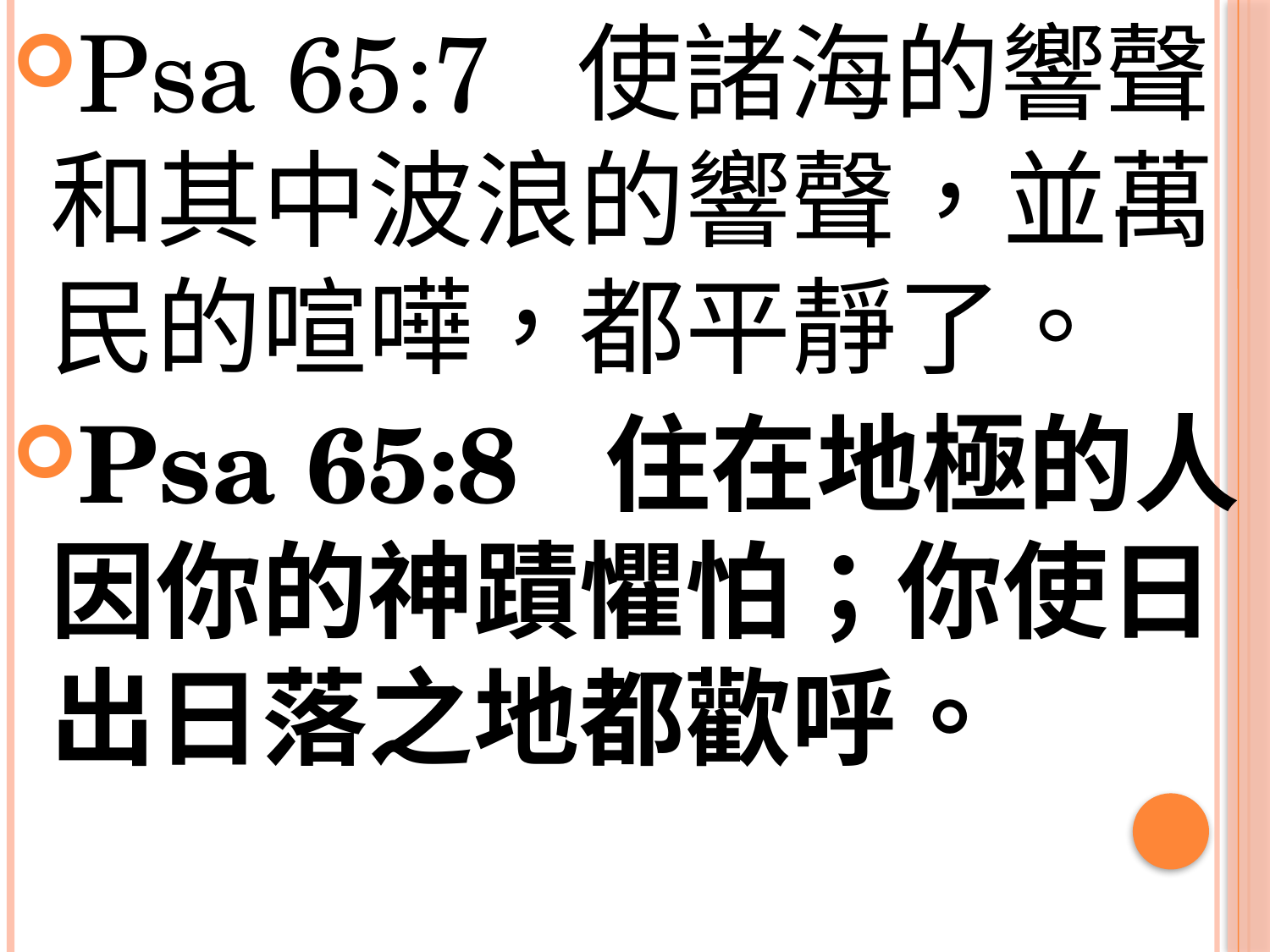

Psa 65:7  使諸海的響聲和其中波浪的響聲，並萬民的喧嘩，都平靜了。
Psa 65:8  住在地極的人因你的神蹟懼怕；你使日出日落之地都歡呼。